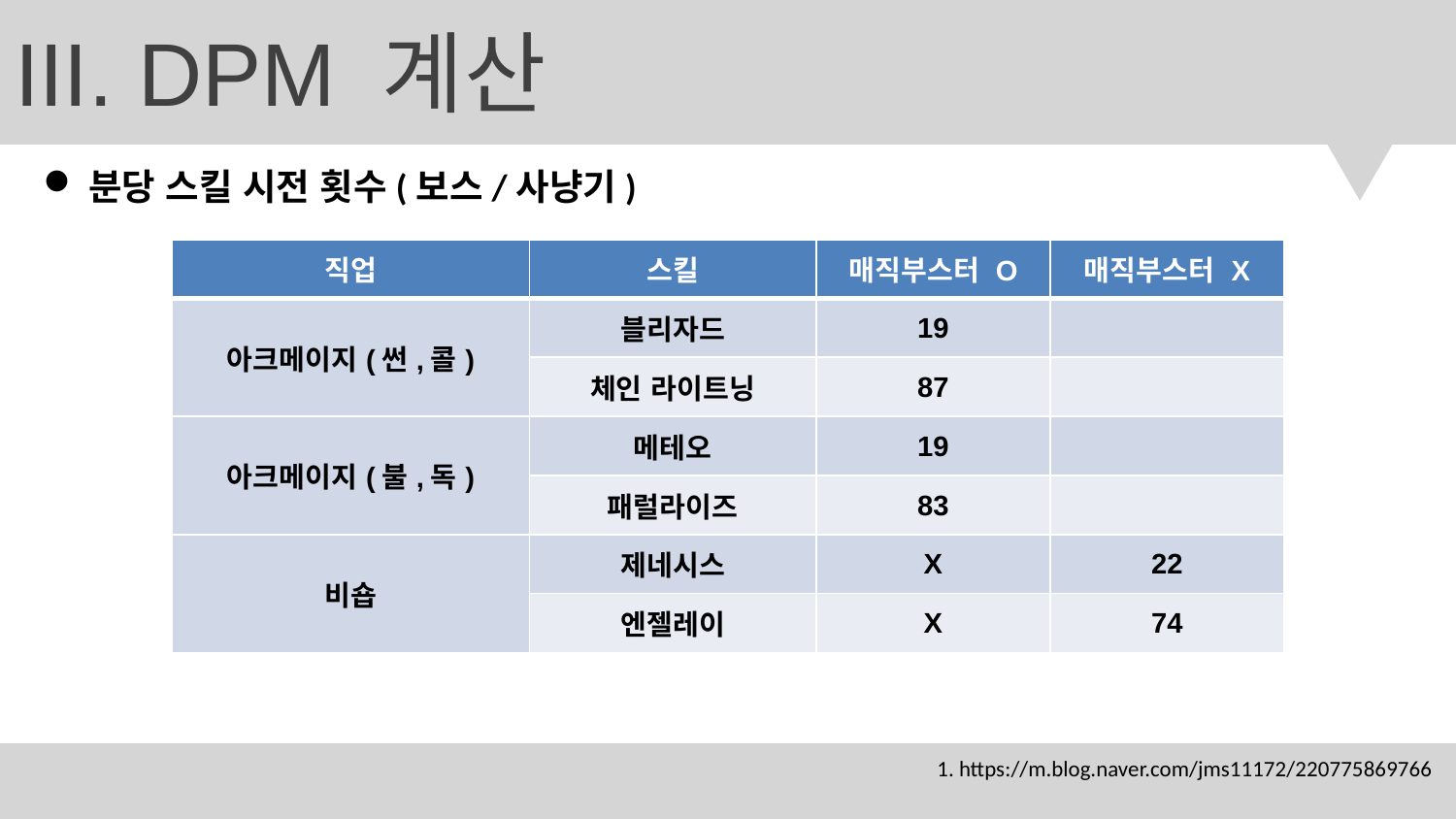

# III. DPM 계산
분당 스킬 시전 횟수(보스/사냥기)
| 직업 | 스킬 | 매직부스터 O | 매직부스터 X |
| --- | --- | --- | --- |
| 아크메이지(썬,콜) | 블리자드 | 19 |  |
|  | 체인 라이트닝 | 87 |  |
| 아크메이지(불,독) | 메테오 | 19 |  |
|  | 패럴라이즈 | 83 |  |
| 비숍 | 제네시스 | X | 22 |
|  | 엔젤레이 | X | 74 |
1. https://m.blog.naver.com/jms11172/220775869766